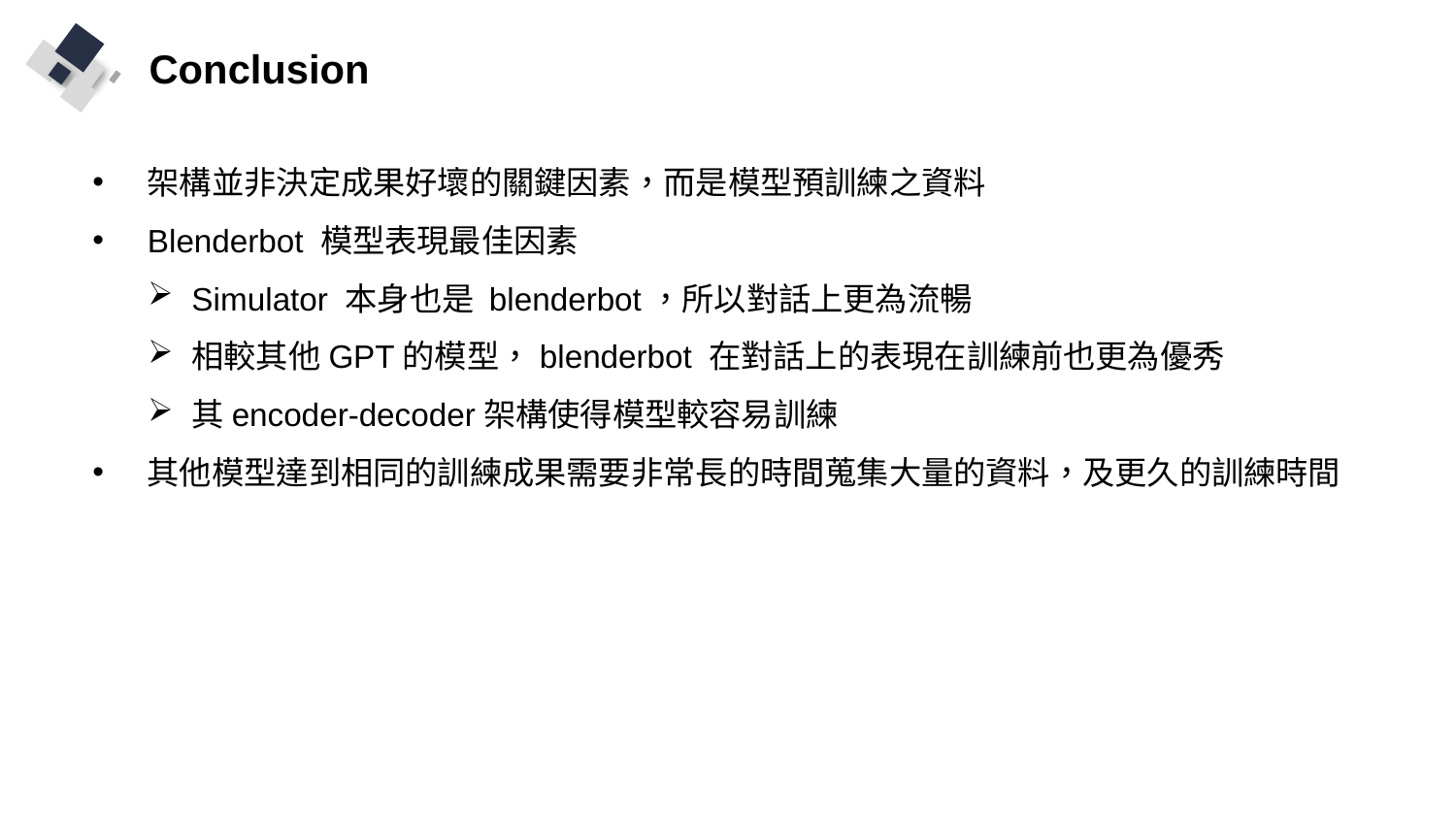

Conclusion
架構並非決定成果好壞的關鍵因素，而是模型預訓練之資料
Blenderbot 模型表現最佳因素
Simulator 本身也是 blenderbot，所以對話上更為流暢
相較其他GPT的模型，blenderbot 在對話上的表現在訓練前也更為優秀
其encoder-decoder架構使得模型較容易訓練
其他模型達到相同的訓練成果需要非常長的時間蒐集大量的資料，及更久的訓練時間